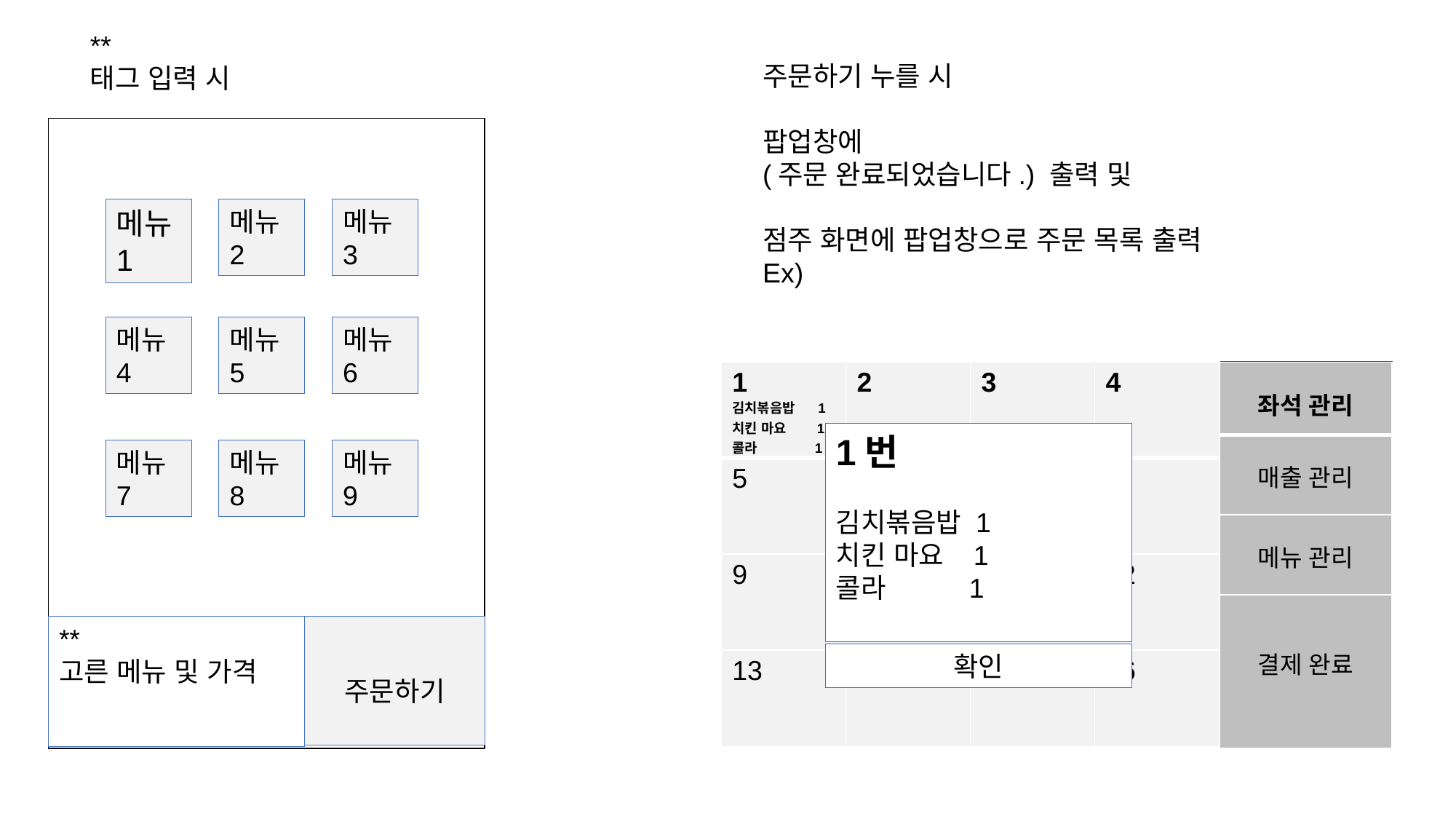

**
태그 입력 시
주문하기 누를 시

팝업창에
(주문 완료되었습니다.) 출력 및

점주 화면에 팝업창으로 주문 목록 출력
Ex)

메뉴 1
메뉴 2
메뉴 3
메뉴 4
메뉴 5
메뉴 6
| 1 김치볶음밥 1 치킨 마요 1 콜라 1 | 2 | 3 | 4 |
| --- | --- | --- | --- |
| 5 | 6 | 7 | 8 |
| 9 | 10 | 11 | 12 |
| 13 | 14 | 15 | 16 |

| 좌석 관리 |
| --- |
| 매출 관리 |
| 메뉴 관리 |
| 결제 완료 |
1번

김치볶음밥 1
치킨 마요   1
콜라          1

메뉴 7
메뉴 8
메뉴 9
**
고른 메뉴 및 가격

주문하기

확인